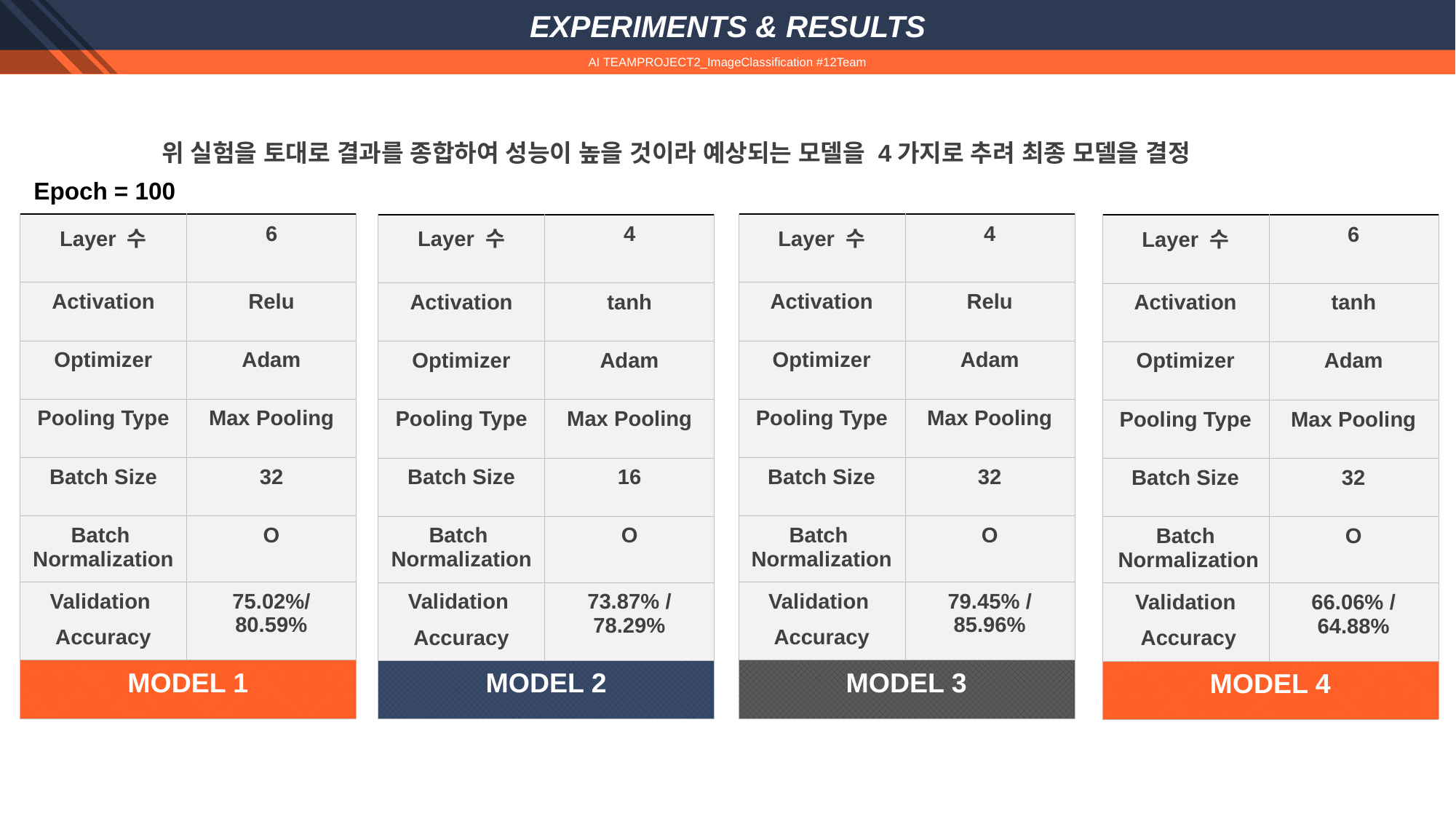

PPT PRESENTATION

EXPERIMENTS & RESULTS

AI TEAMPROJECT2_ImageClassification #12Team
Enjoy your stylish business and campus life with BIZCAM
위 실험을 토대로 결과를 종합하여 성능이 높을 것이라 예상되는 모델을 4가지로 추려 최종 모델을 결정
Epoch = 100
| Layer 수 | 6 |
| --- | --- |
| Activation | Relu |
| Optimizer | Adam |
| Pooling Type | Max Pooling |
| Batch Size | 32 |
| Batch Normalization | O |
| Validation Accuracy | 75.02%/ 80.59% |
| MODEL 1 |  |
| Layer 수 | 4 |
| --- | --- |
| Activation | Relu |
| Optimizer | Adam |
| Pooling Type | Max Pooling |
| Batch Size | 32 |
| Batch Normalization | O |
| Validation Accuracy | 79.45% / 85.96% |
| MODEL 3 |  |
| Layer 수 | 4 |
| --- | --- |
| Activation | tanh |
| Optimizer | Adam |
| Pooling Type | Max Pooling |
| Batch Size | 16 |
| Batch Normalization | O |
| Validation Accuracy | 73.87% / 78.29% |
| MODEL 2 |  |
| Layer 수 | 6 |
| --- | --- |
| Activation | tanh |
| Optimizer | Adam |
| Pooling Type | Max Pooling |
| Batch Size | 32 |
| Batch Normalization | O |
| Validation Accuracy | 66.06% / 64.88% |
| MODEL 4 |  |